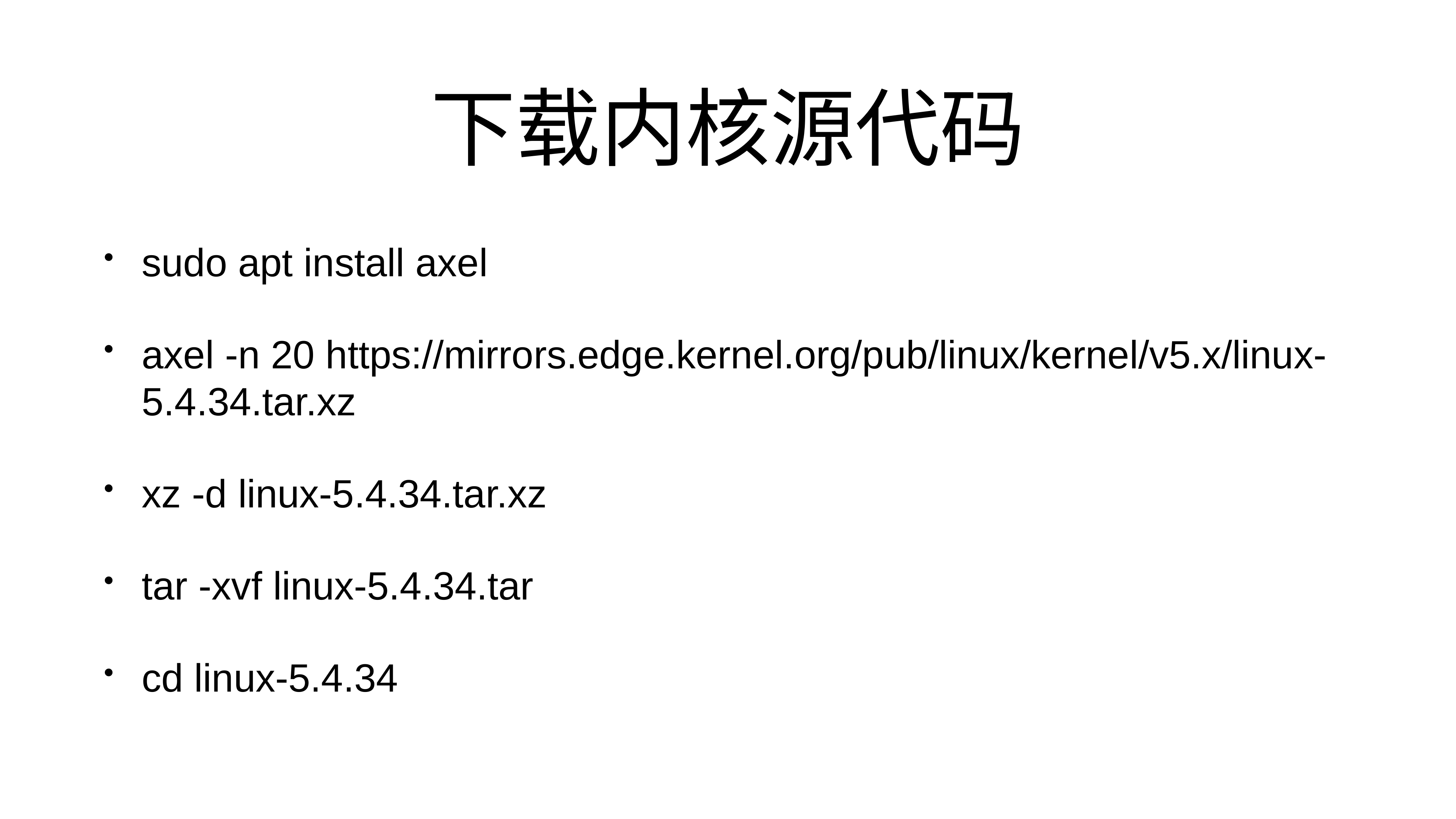

# 下载内核源代码
sudo apt install axel
axel -n 20 https://mirrors.edge.kernel.org/pub/linux/kernel/v5.x/linux-5.4.34.tar.xz
xz -d linux-5.4.34.tar.xz
tar -xvf linux-5.4.34.tar
cd linux-5.4.34